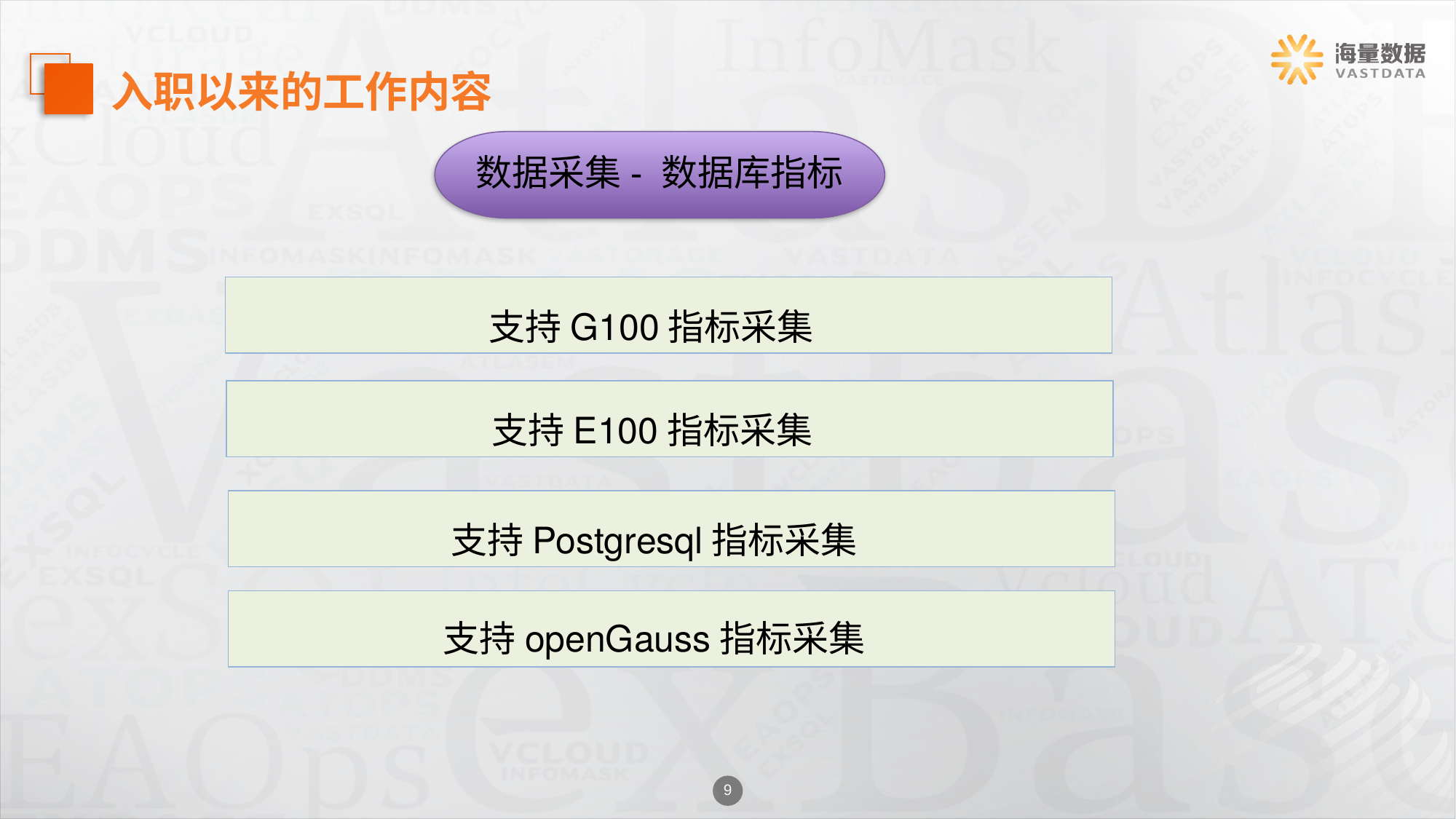

入职以来的工作内容

数据采集- 数据库指标

支持G100指标采集

支持E100指标采集

支持Postgresql指标采集

支持openGauss指标采集